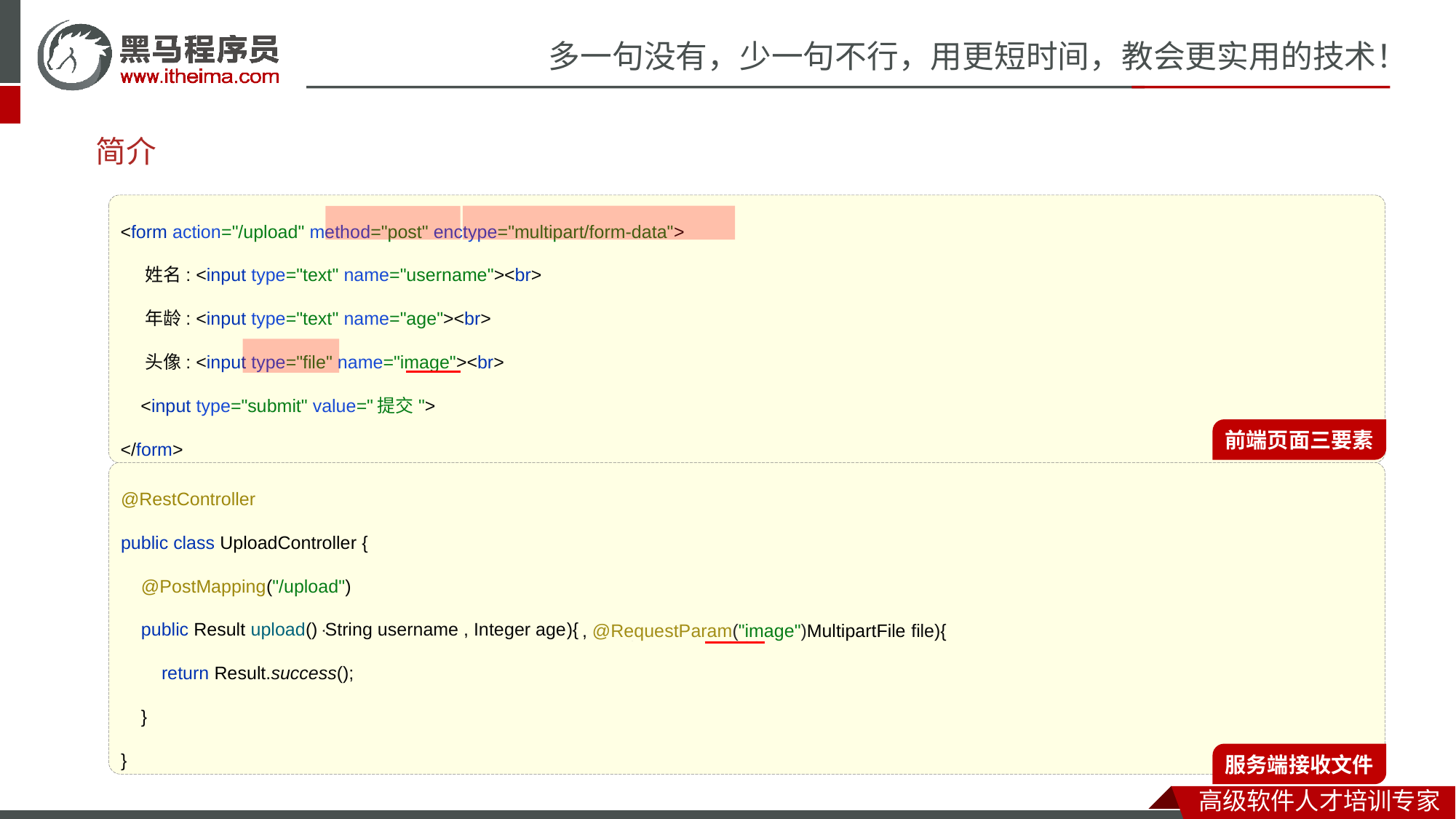

# 简介
<form action="/upload" method="post" enctype="multipart/form-data">
    姓名: <input type="text" name="username"><br>
    年龄: <input type="text" name="age"><br>
    头像: <input type="file" name="image"><br>
    <input type="submit" value="提交">
</form>

前端页面三要素
@RestController
public class UploadController {
    @PostMapping("/upload")
    public Result upload() {
        return Result.success();
    }
}
String username , Integer age){
, @RequestParam("image")MultipartFile file){
, MultipartFile image){
服务端接收文件